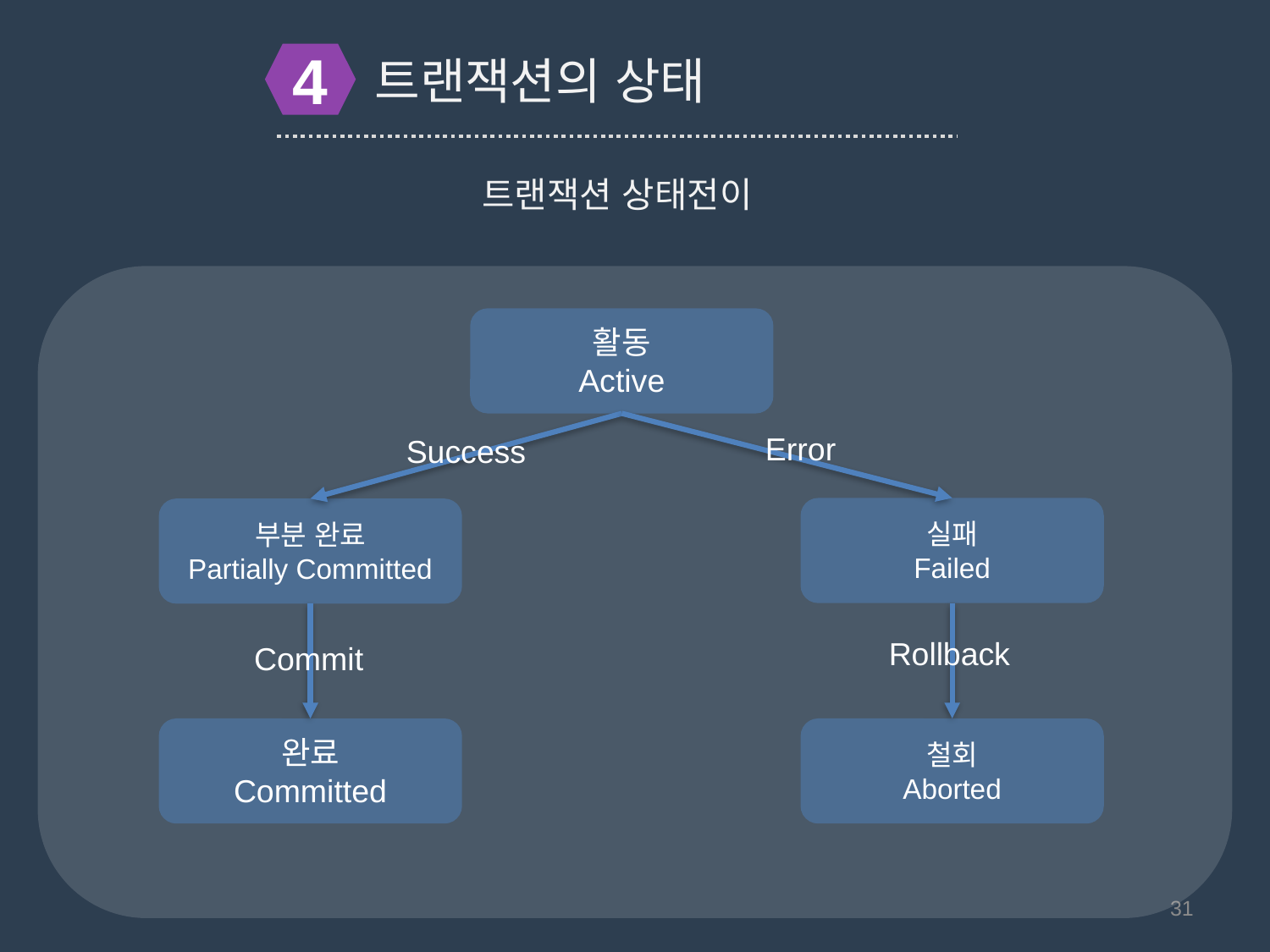

4
트랜잭션의 상태
트랜잭션 상태전이

활동
Active
Error
Success
실패
Failed
부분 완료
Partially Committed
Rollback
Commit
철회
Aborted
완료
Committed
31